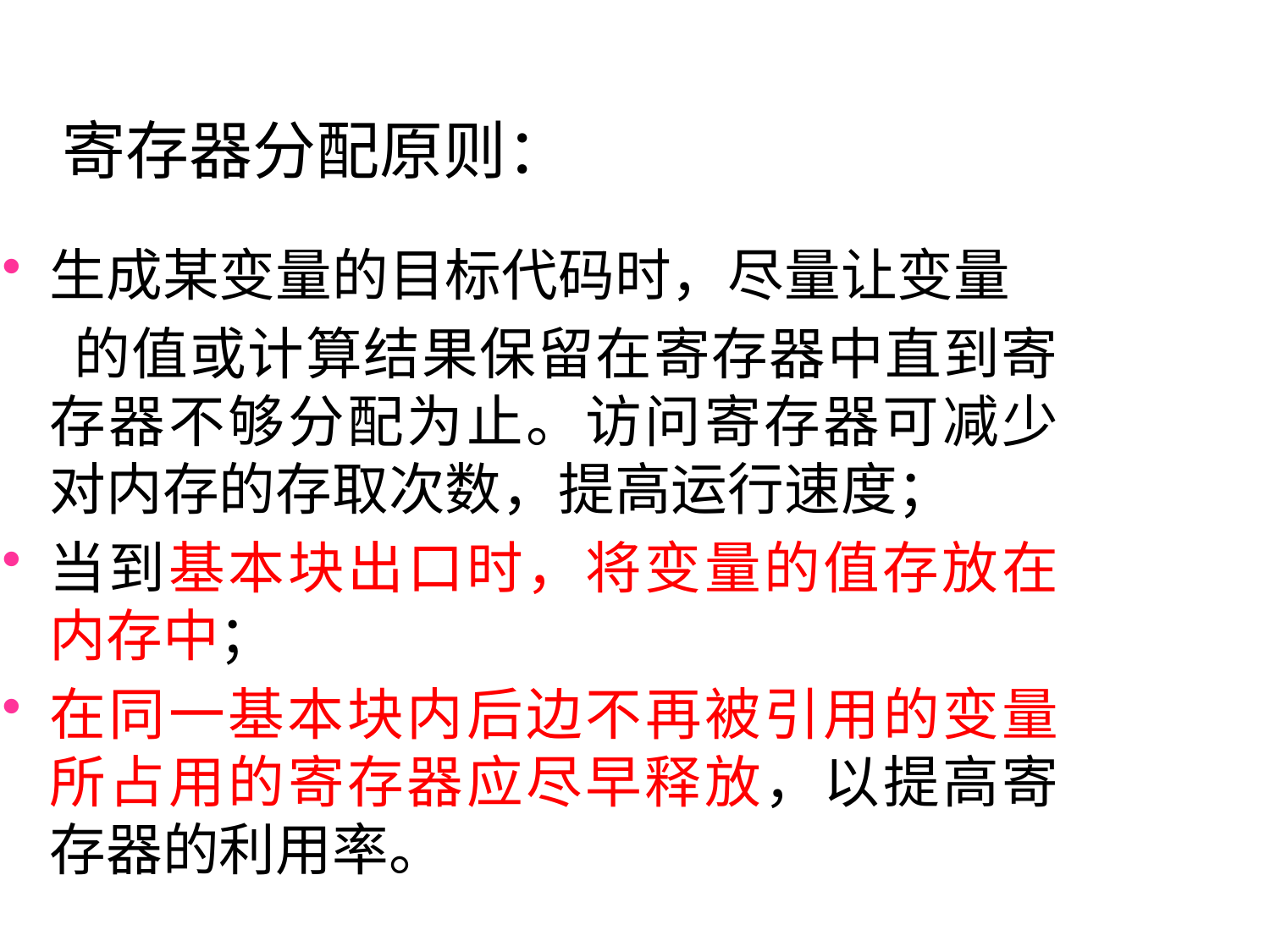

# 寄存器分配原则：
生成某变量的目标代码时，尽量让变量
    的值或计算结果保留在寄存器中直到寄存器不够分配为止。访问寄存器可减少对内存的存取次数，提高运行速度；
当到基本块出口时，将变量的值存放在内存中；
在同一基本块内后边不再被引用的变量所占用的寄存器应尽早释放，以提高寄存器的利用率。